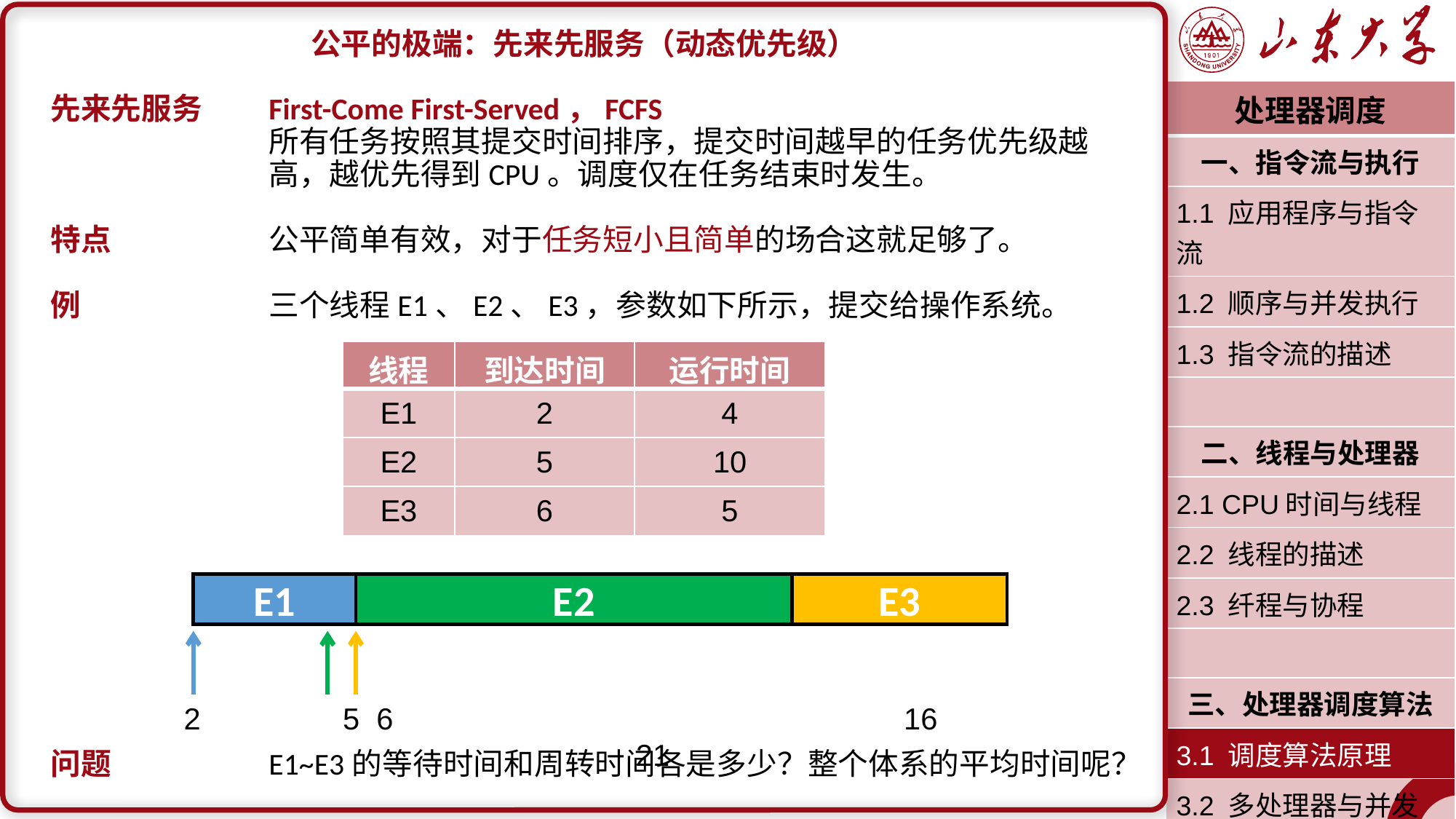

公平的极端：先来先服务（动态优先级）

先来先服务	First-Come First-Served，FCFS
		所有任务按照其提交时间排序，提交时间越早的任务优先级越		高，越优先得到CPU。调度仅在任务结束时发生。

特点		公平简单有效，对于任务短小且简单的场合这就足够了。

例		三个线程E1、E2、E3，参数如下所示，提交给操作系统。

问题		E1~E3的等待时间和周转时间各是多少？整个体系的平均时间呢？
| 处理器调度 |
| --- |
| 一、指令流与执行 |
| 1.1 应用程序与指令流 |
| 1.2 顺序与并发执行 |
| 1.3 指令流的描述 |
|  |
| 二、线程与处理器 |
| 2.1 CPU时间与线程 |
| 2.2 线程的描述 |
| 2.3 纤程与协程 |
|  |
| 三、处理器调度算法 |
| 3.1 调度算法原理 |
| 3.2 多处理器与并发 |
| 潘润宇 2023.03 |
| 线程 | 到达时间 | 运行时间 |
| --- | --- | --- |
| E1 | 2 | 4 |
| E2 | 5 | 10 |
| E3 | 6 | 5 |
E1
E2
E3
2                 5  6                                                             16                         21